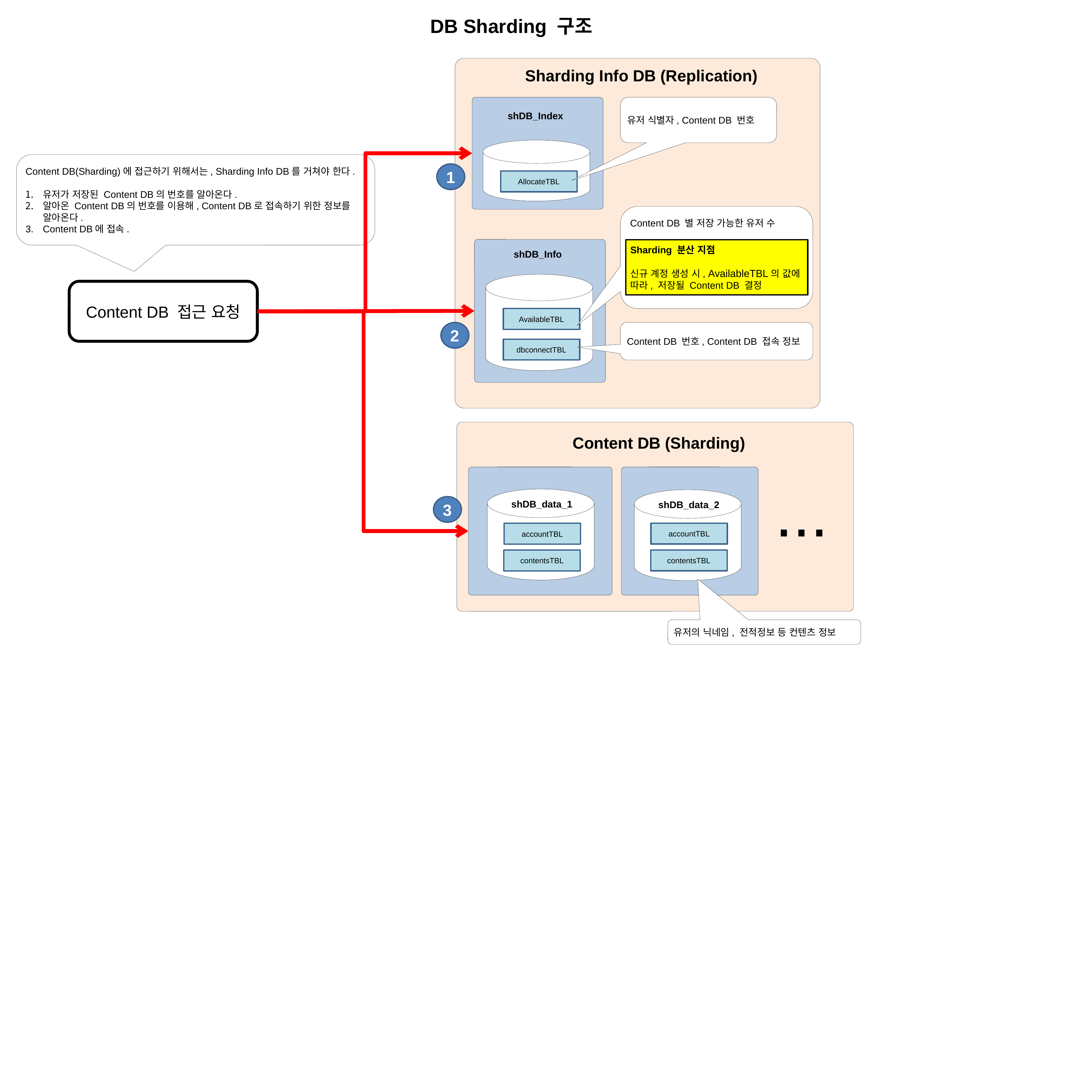

DB Sharding 구조

Sharding Info DB (Replication)

shDB_Index
유저 식별자, Content DB 번호

Content DB(Sharding)에 접근하기 위해서는, Sharding Info DB를 거쳐야 한다.

유저가 저장된 Content DB의 번호를 알아온다.
알아온 Content DB의 번호를 이용해, Content DB로 접속하기 위한 정보를 알아온다.
Content DB에 접속.
1
AllocateTBL
Content DB 별 저장 가능한 유저 수

shDB_Info
Sharding 분산 지점

신규 계정 생성 시, AvailableTBL의 값에 따라, 저장될 Content DB 결정

Content DB 접근 요청
AvailableTBL
2
Content DB 번호, Content DB 접속 정보
dbconnectTBL

Content DB (Sharding)

...

shDB_data_1
shDB_data_2
3
accountTBL
accountTBL
contentsTBL
contentsTBL
유저의 닉네임, 전적정보 등 컨텐츠 정보